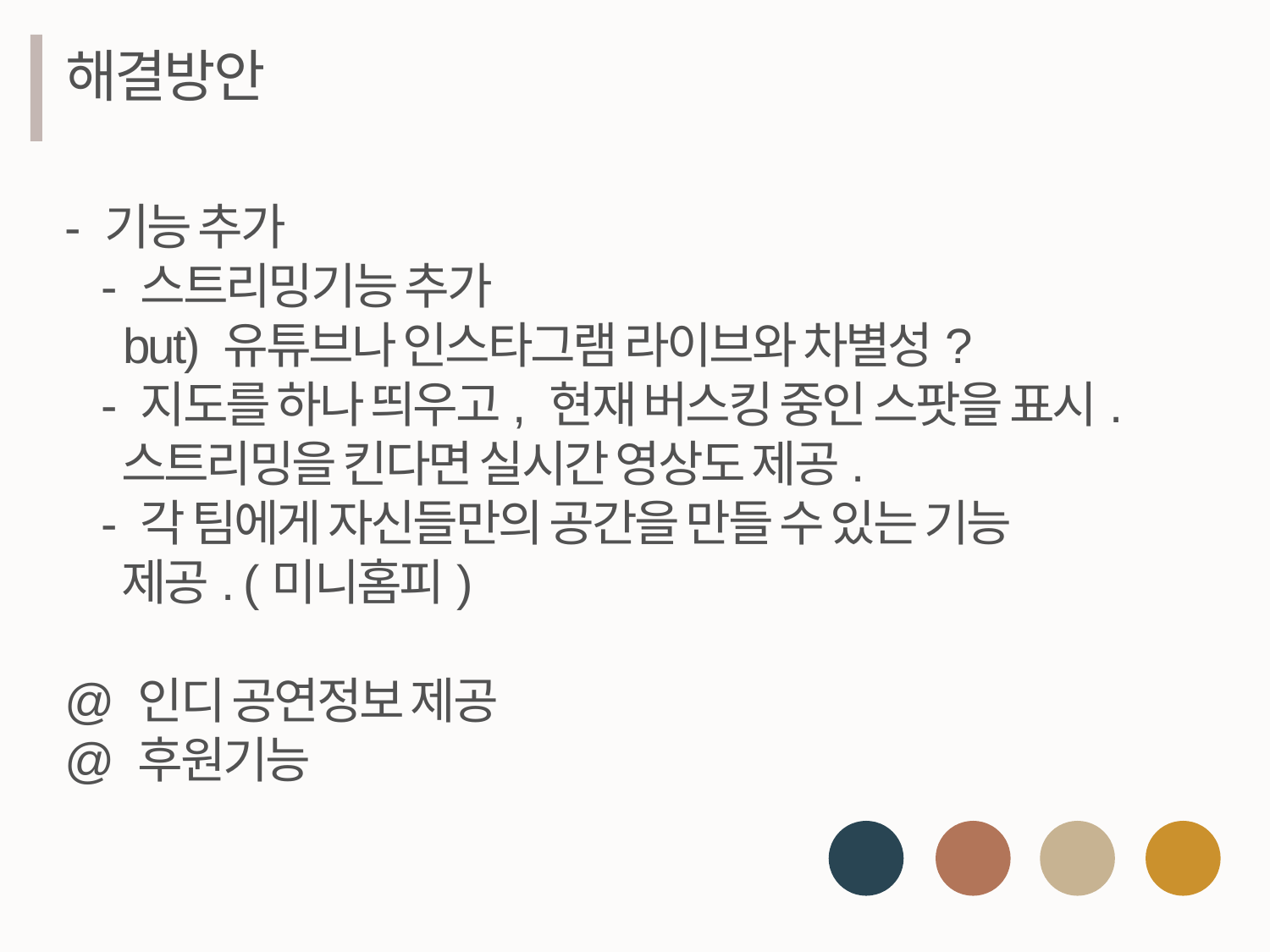

해결방안

- 기능 추가
   - 스트리밍기능 추가
     but) 유튜브나 인스타그램 라이브와 차별성?
   - 지도를 하나 띄우고, 현재 버스킹 중인 스팟을 표시.
     스트리밍을 킨다면 실시간 영상도 제공.
   - 각 팀에게 자신들만의 공간을 만들 수 있는 기능
     제공. (미니홈피)

@ 인디 공연정보 제공
@ 후원기능